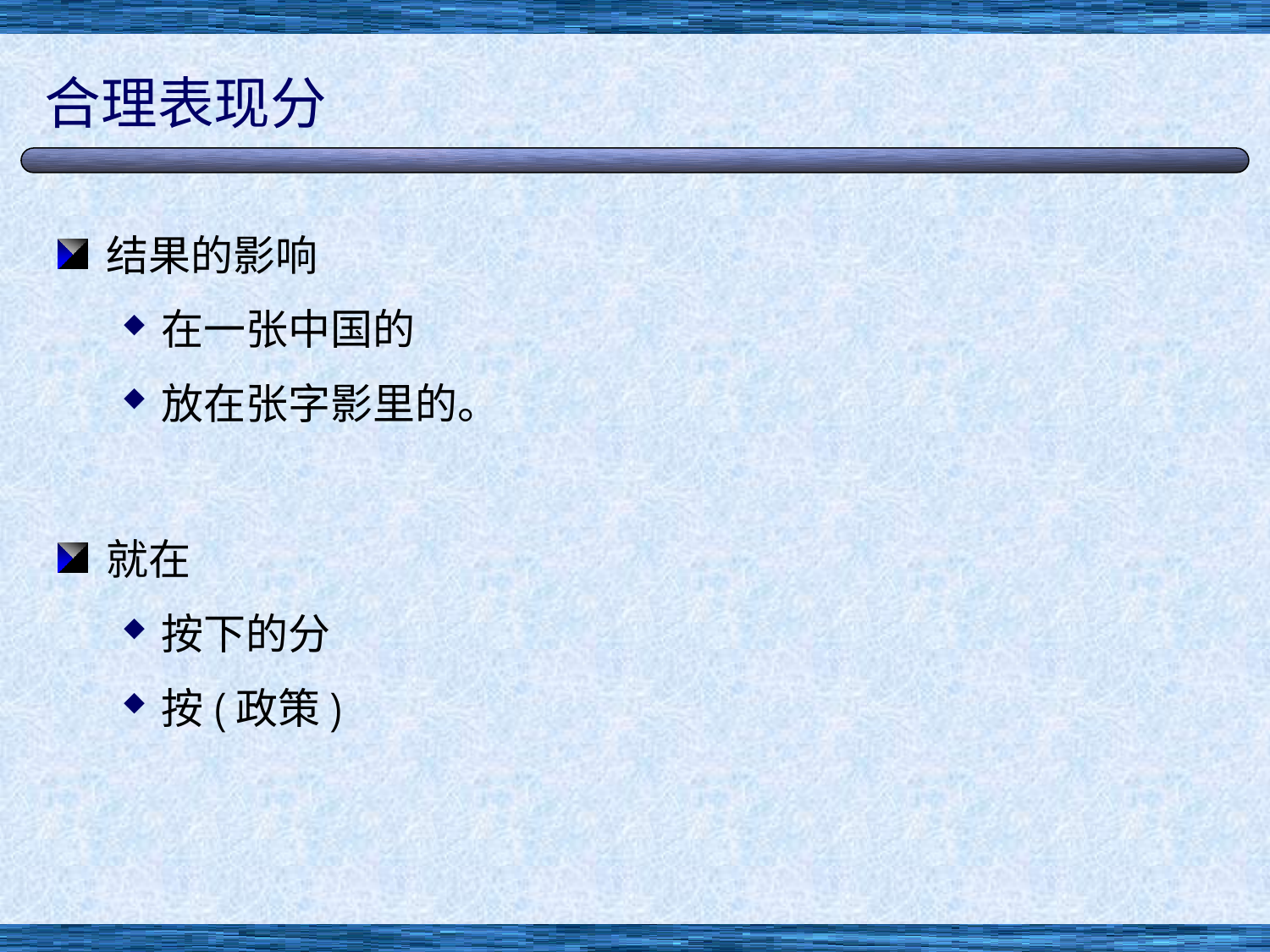

# 合理表现分
结果的影响
在一张中国的
放在张字影里的。

就在
按下的分
按(政策)